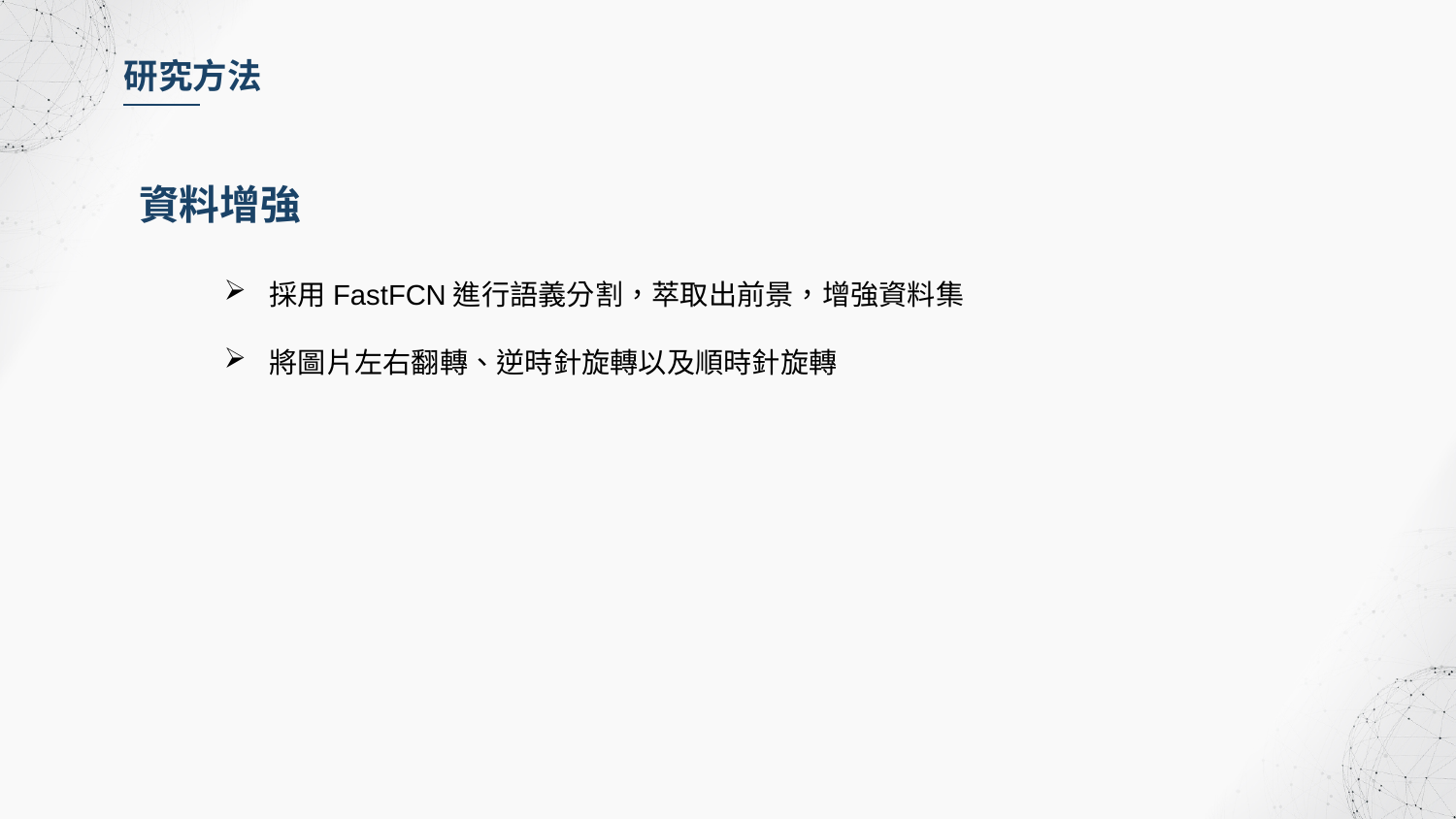

研究方法
資料增強
採用FastFCN進行語義分割，萃取出前景，增強資料集

將圖片左右翻轉、逆時針旋轉以及順時針旋轉